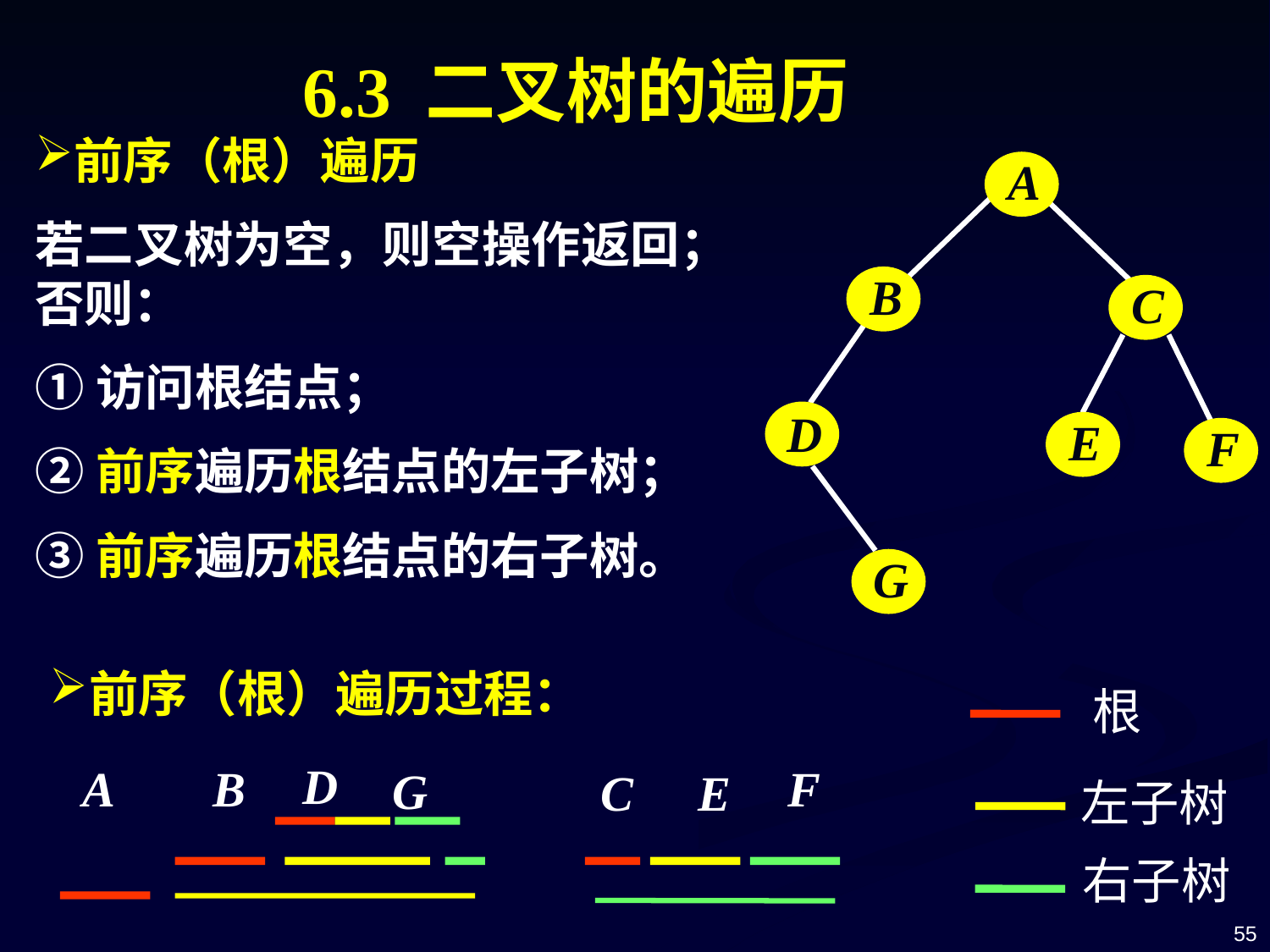

6.3 二叉树的遍历
前序（根）遍历
若二叉树为空，则空操作返回；否则：
①访问根结点；
②前序遍历根结点的左子树；
③前序遍历根结点的右子树。
A

B

C

D

E

F

G

前序（根）遍历过程：
根

D
A
B
F
G
C
E
 左子树

右子树

55